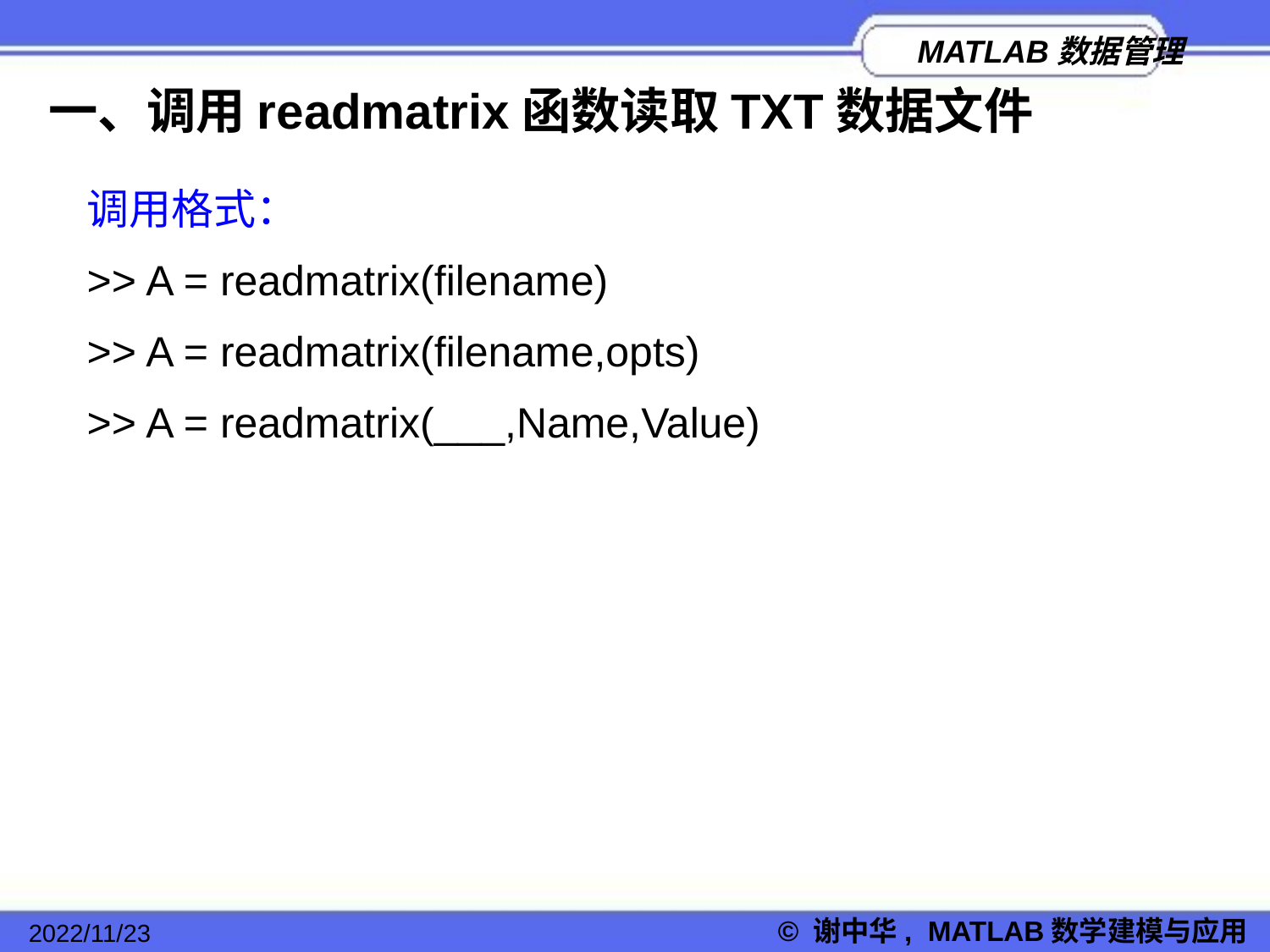

一、调用readmatrix函数读取TXT数据文件
调用格式：
>> A = readmatrix(filename)
>> A = readmatrix(filename,opts)
>> A = readmatrix(___,Name,Value)
© 谢中华,  MATLAB数学建模与应用